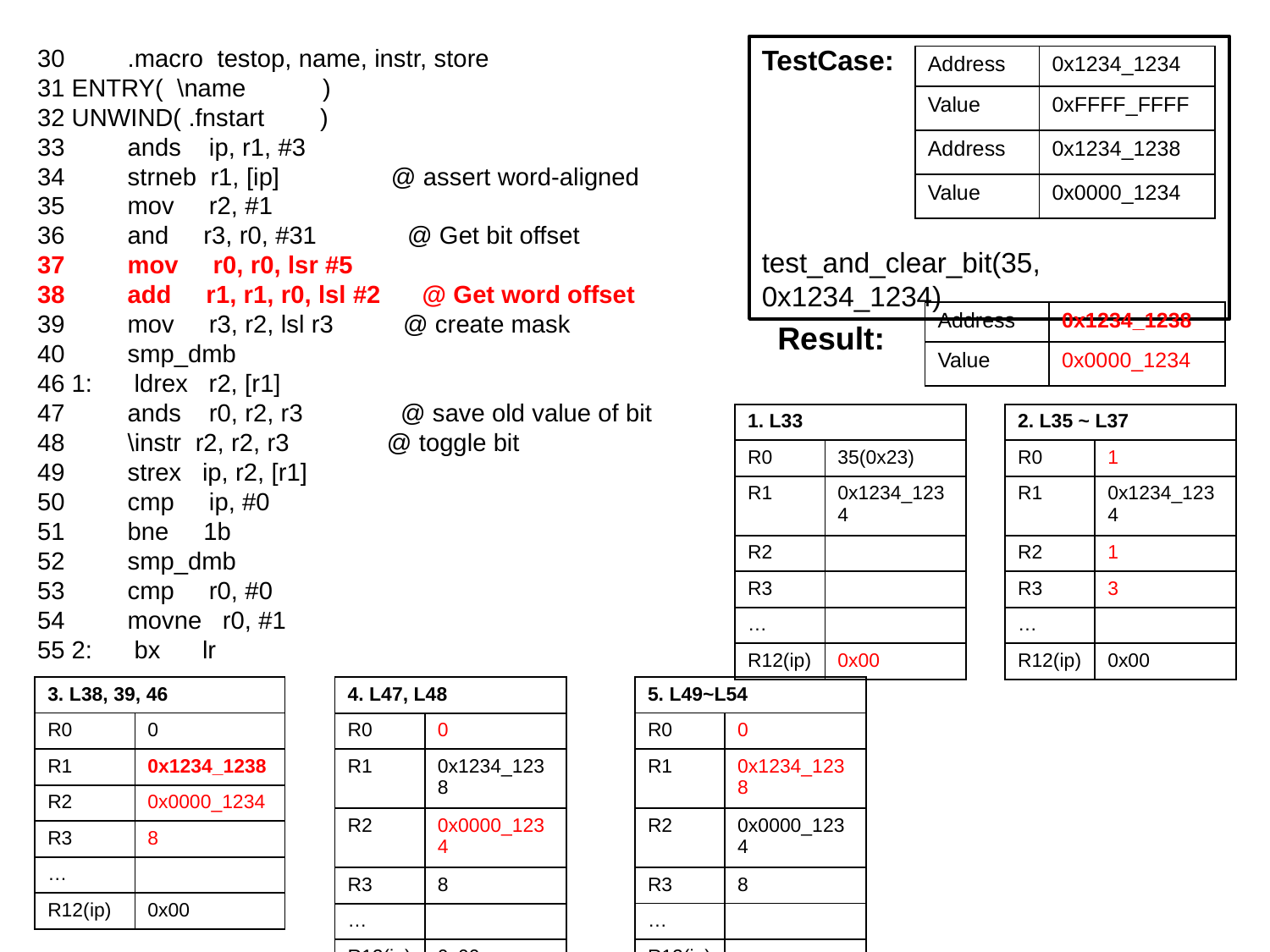

30         .macro  testop, name, instr, store
31 ENTRY(  \name           )
32 UNWIND( .fnstart        )
33         ands    ip, r1, #3
34         strneb  r1, [ip]                @ assert word-aligned
35         mov     r2, #1
36         and     r3, r0, #31             @ Get bit offset
37         mov     r0, r0, lsr #5
38         add     r1, r1, r0, lsl #2      @ Get word offset
39         mov     r3, r2, lsl r3          @ create mask
40         smp_dmb
46 1:      ldrex   r2, [r1]
47         ands    r0, r2, r3              @ save old value of bit
48         \instr  r2, r2, r3              @ toggle bit
49         strex   ip, r2, [r1]
50         cmp     ip, #0
51         bne     1b
52         smp_dmb
53         cmp     r0, #0
54         movne   r0, #1
55 2:      bx      lr
TestCase:

test_and_clear_bit(35, 0x1234_1234)
| Address | 0x1234\_1234 |
| --- | --- |
| Value | 0xFFFF\_FFFF |
| Address | 0x1234\_1238 |
| Value | 0x0000\_1234 |
| Address | 0x1234\_1238 |
| --- | --- |
| Value | 0x0000\_1234 |
Result:
| 1. L33 |  |
| --- | --- |
| R0 | 35(0x23) |
| R1 | 0x1234\_1234 |
| R2 |  |
| R3 |  |
| … |  |
| R12(ip) | 0x00 |
| 2. L35 ~ L37 |  |
| --- | --- |
| R0 | 1 |
| R1 | 0x1234\_1234 |
| R2 | 1 |
| R3 | 3 |
| … |  |
| R12(ip) | 0x00 |
| 3. L38, 39, 46 |  |
| --- | --- |
| R0 | 0 |
| R1 | 0x1234\_1238 |
| R2 | 0x0000\_1234 |
| R3 | 8 |
| … |  |
| R12(ip) | 0x00 |
| 5. L49~L54 |  |
| --- | --- |
| R0 | 0 |
| R1 | 0x1234\_1238 |
| R2 | 0x0000\_1234 |
| R3 | 8 |
| … |  |
| R12(ip) | 0x00(성공시) |
| 4. L47, L48 |  |
| --- | --- |
| R0 | 0 |
| R1 | 0x1234\_1238 |
| R2 | 0x0000\_1234 |
| R3 | 8 |
| … |  |
| R12(ip) | 0x00 |